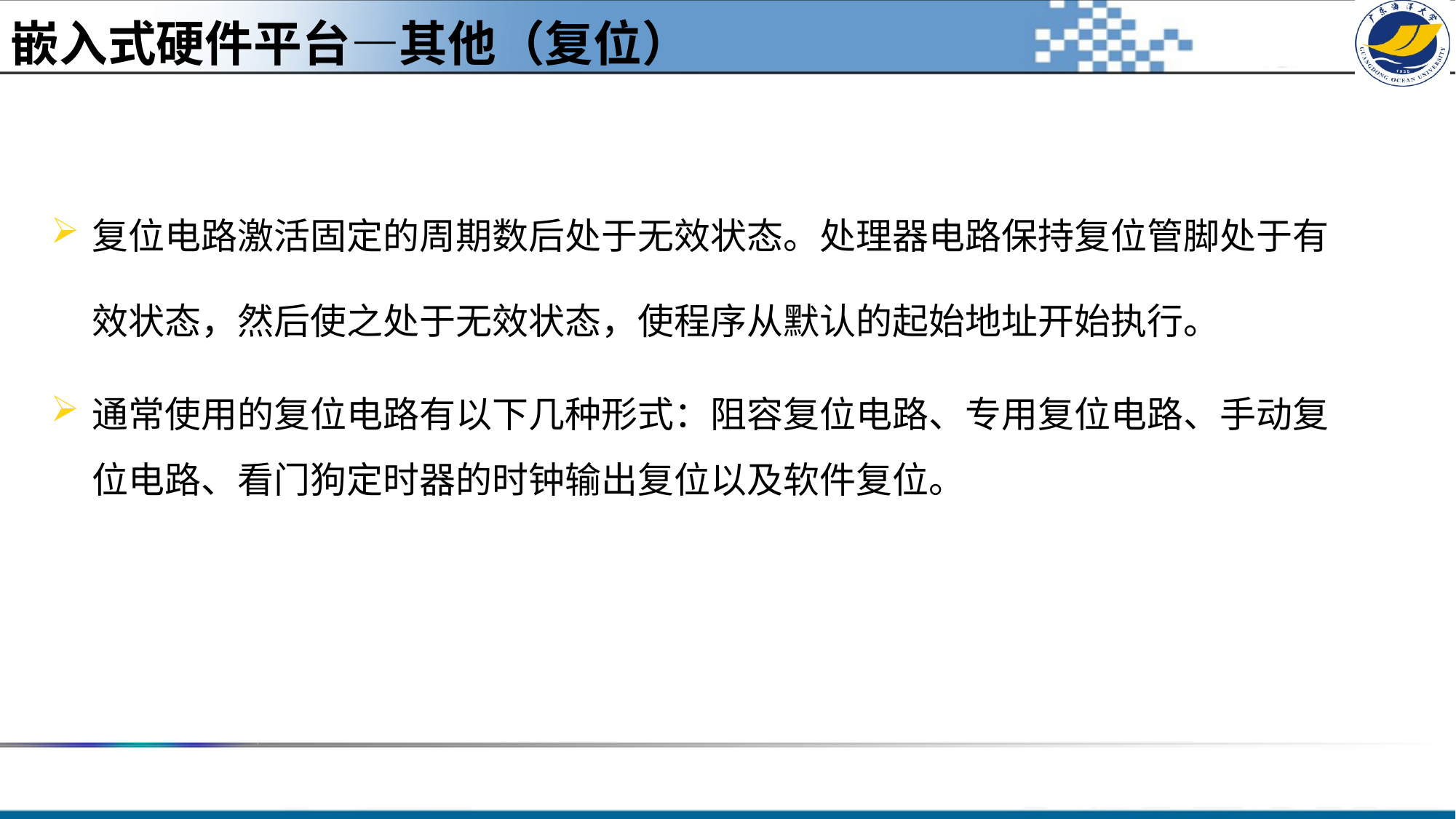

嵌入式硬件平台—其他（复位）
复位电路激活固定的周期数后处于无效状态。处理器电路保持复位管脚处于有效状态，然后使之处于无效状态，使程序从默认的起始地址开始执行。
通常使用的复位电路有以下几种形式：阻容复位电路、专用复位电路、手动复位电路、看门狗定时器的时钟输出复位以及软件复位。
135